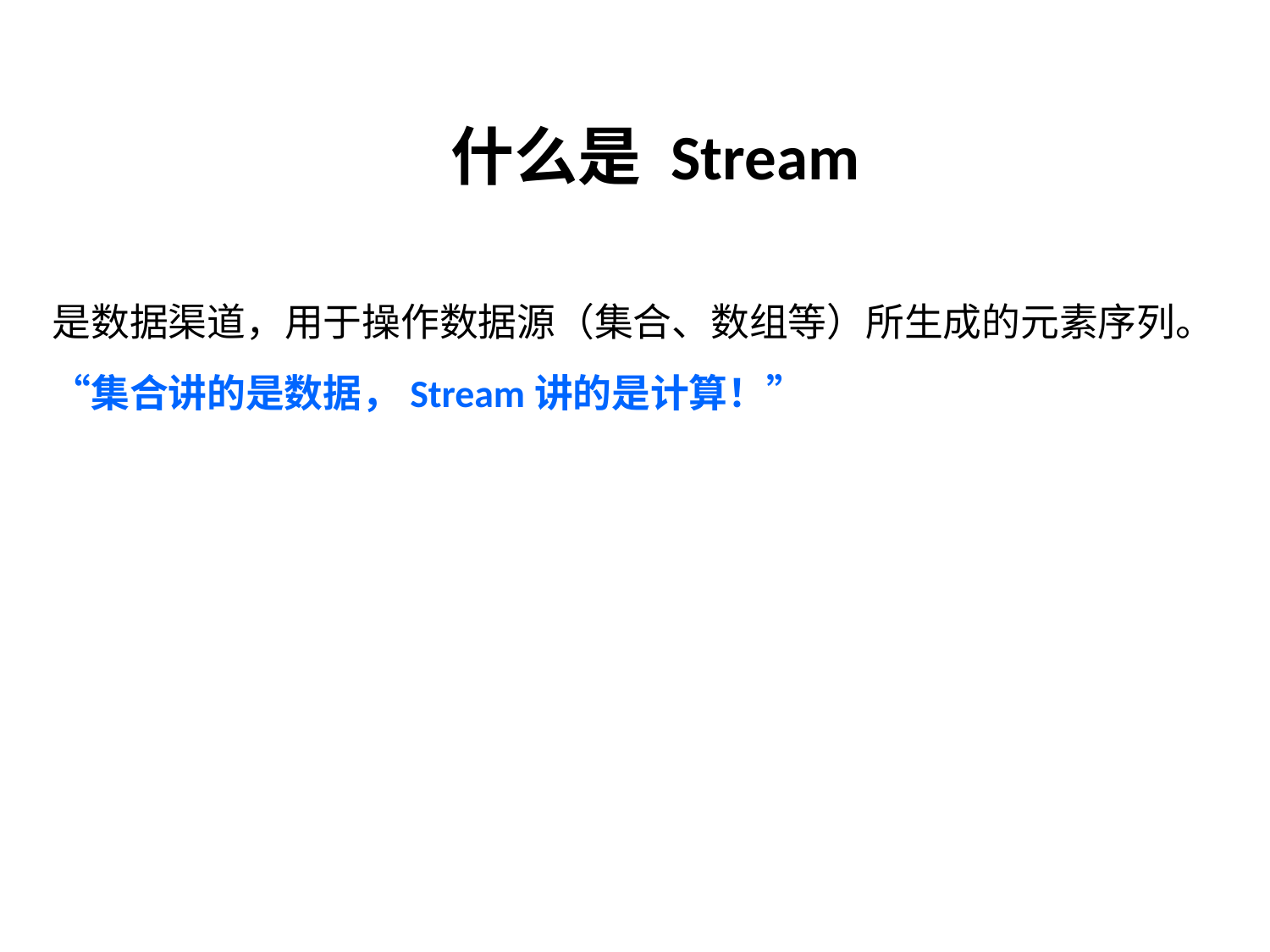

# 什么是 Stream
是数据渠道，用于操作数据源（集合、数组等）所生成的元素序列。“集合讲的是数据，Stream讲的是计算！”